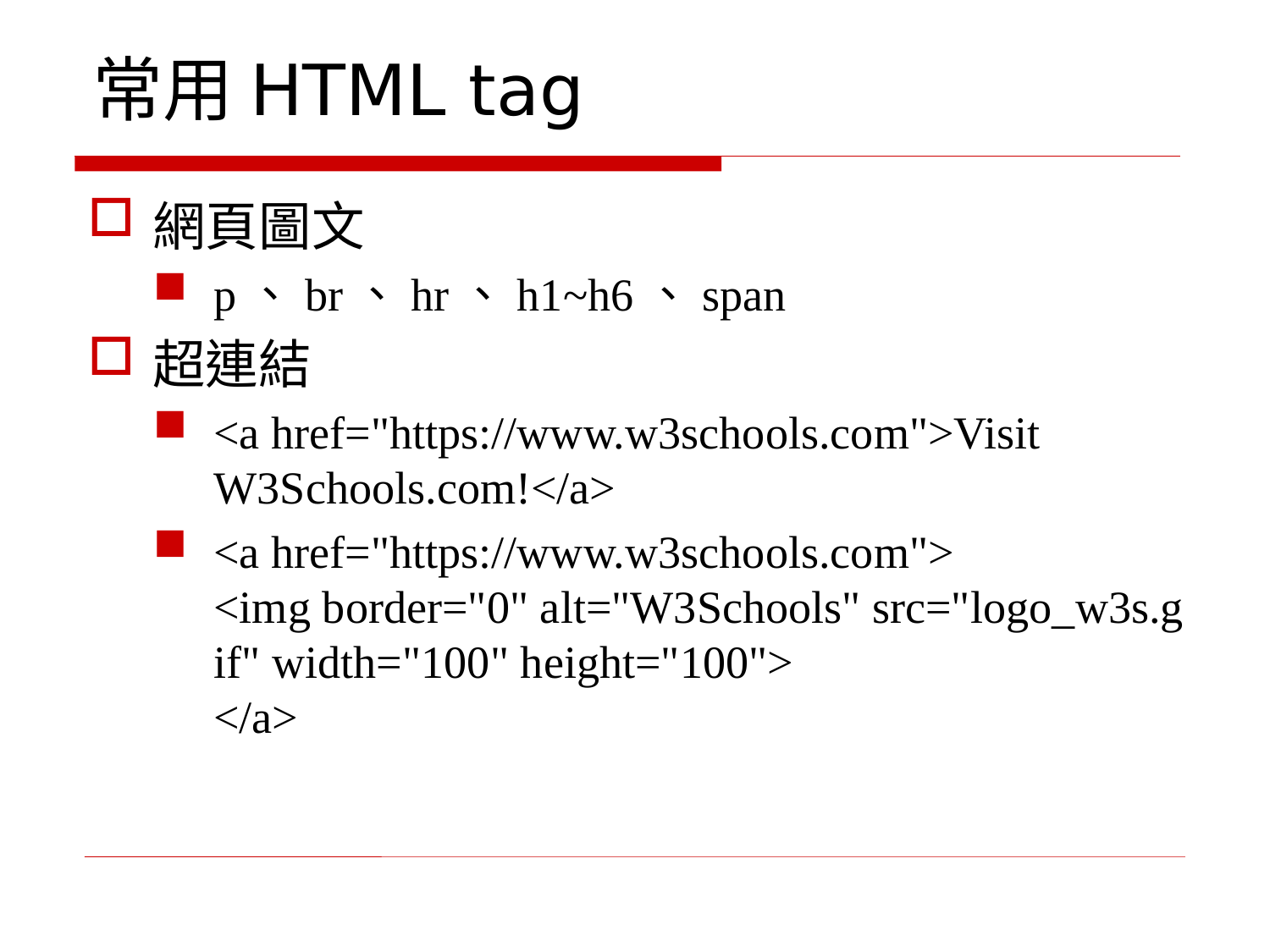

# 常用HTML tag
網頁圖文
p、br、hr、h1~h6、span
超連結
<a href="https://www.w3schools.com">Visit W3Schools.com!</a>
<a href="https://www.w3schools.com">
<img border="0" alt="W3Schools" src="logo_w3s.gif" width="100" height="100">
</a>